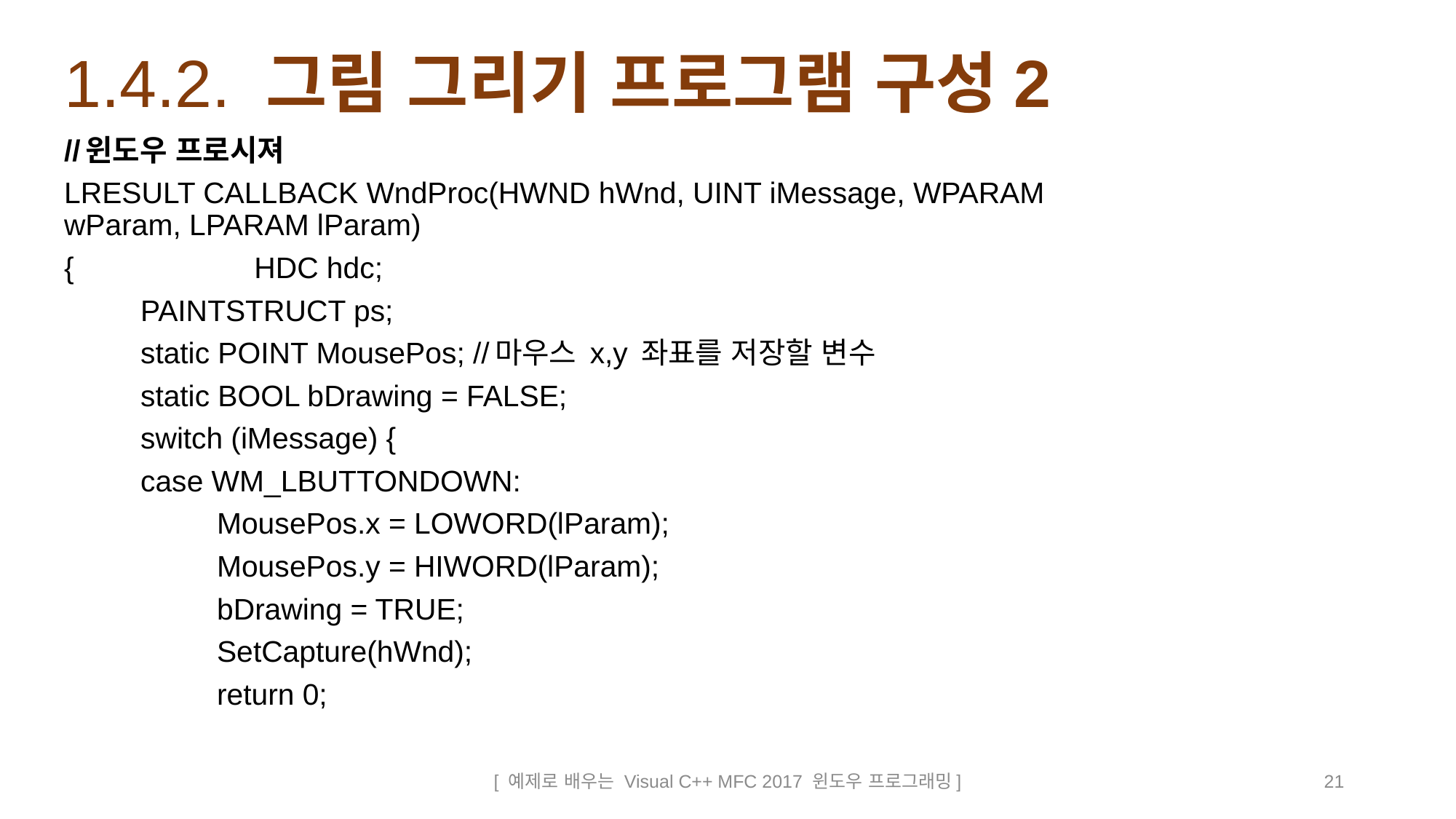

# 1.4.2. 그림 그리기 프로그램 구성2
//윈도우 프로시져
LRESULT CALLBACK WndProc(HWND hWnd, UINT iMessage, WPARAM wParam, LPARAM lParam)
{                      HDC hdc;
	PAINTSTRUCT ps;
	static POINT MousePos; //마우스 x,y 좌표를 저장할 변수
	static BOOL bDrawing = FALSE;
	switch (iMessage) {
	case WM_LBUTTONDOWN:
		MousePos.x = LOWORD(lParam);
		MousePos.y = HIWORD(lParam);
		bDrawing = TRUE;
		SetCapture(hWnd);
		return 0;
[ 예제로 배우는 Visual C++ MFC 2017 윈도우 프로그래밍]
21